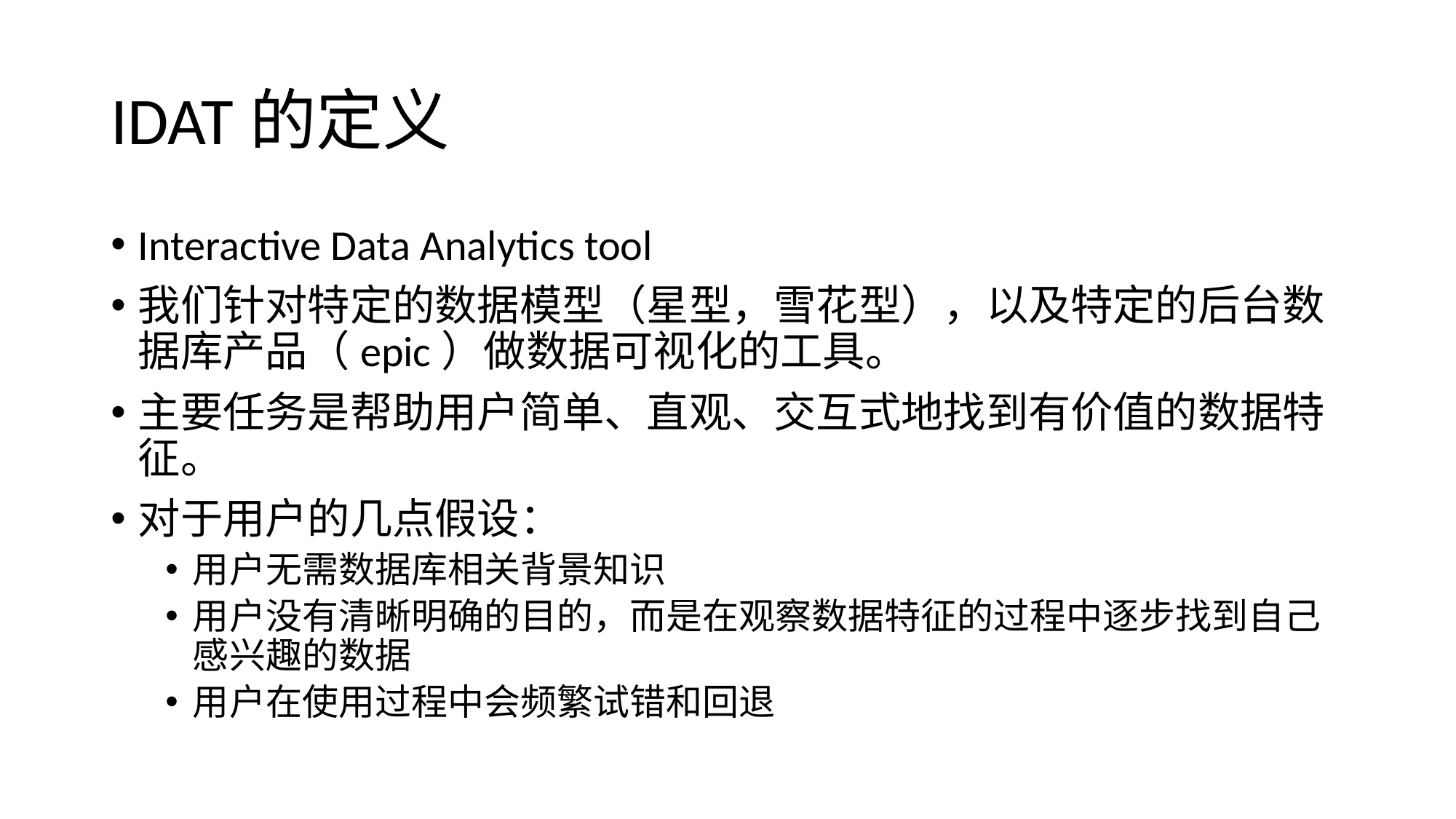

# IDAT的定义
Interactive Data Analytics tool
我们针对特定的数据模型（星型，雪花型），以及特定的后台数据库产品（epic）做数据可视化的工具。
主要任务是帮助用户简单、直观、交互式地找到有价值的数据特征。
对于用户的几点假设：
用户无需数据库相关背景知识
用户没有清晰明确的目的，而是在观察数据特征的过程中逐步找到自己感兴趣的数据
用户在使用过程中会频繁试错和回退